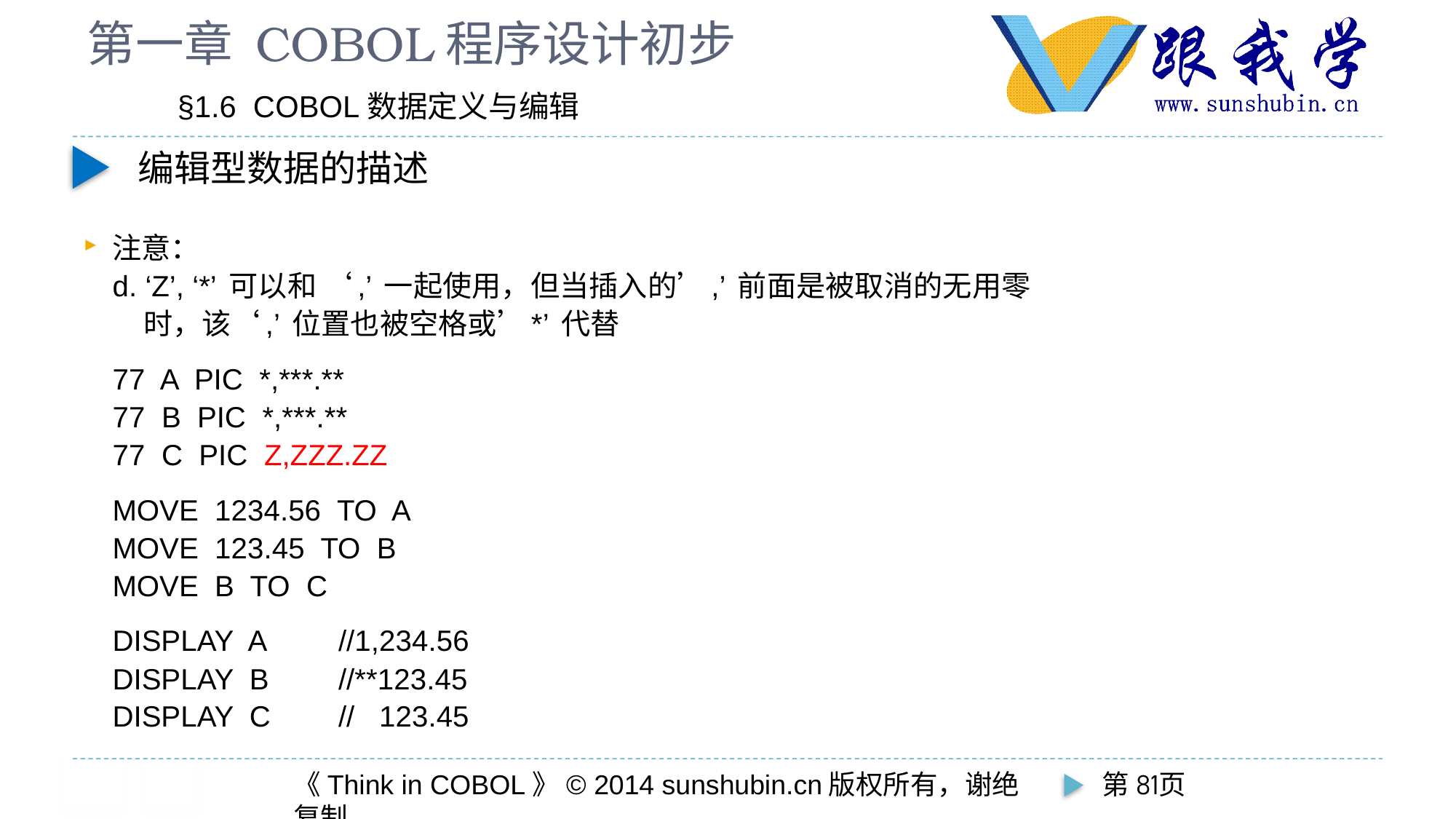

# 第一章 COBOL程序设计初步
 §1.6  COBOL数据定义与编辑
编辑型数据的描述

注意：
	d. ‘Z’, ‘*’ 可以和 ‘,’ 一起使用，但当插入的’,’ 前面是被取消的无用零
	    时，该‘,’ 位置也被空格或’*’ 代替

		77  A  PIC  *,***.**
		77  B  PIC  *,***.**
		77  C  PIC  Z,ZZZ.ZZ

		MOVE  1234.56  TO  A
		MOVE  123.45  TO  B
		MOVE  B  TO  C

		DISPLAY  A	//1,234.56
		DISPLAY  B	//**123.45
		DISPLAY  C	//   123.45